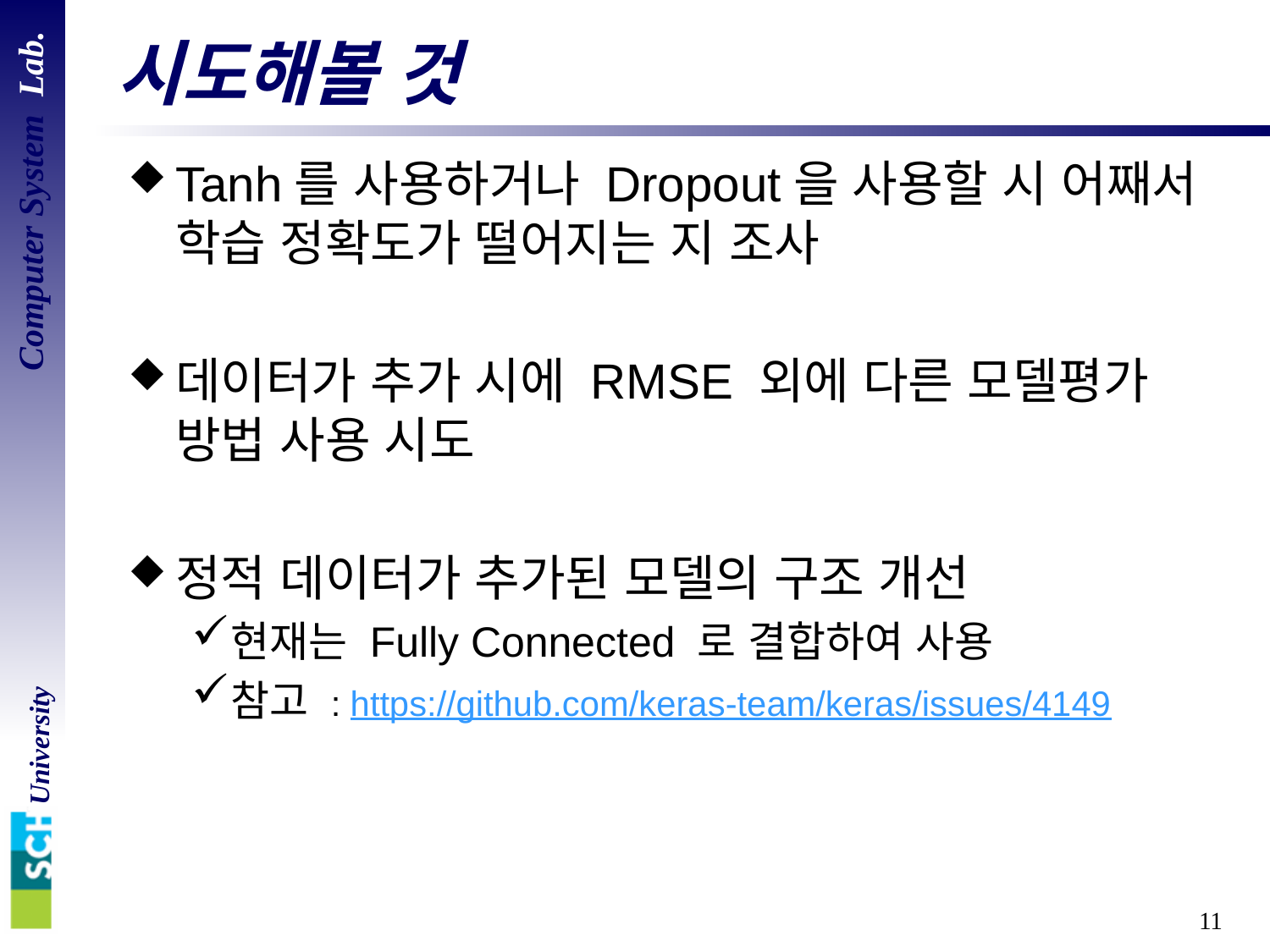

# 시도해볼 것
Tanh를 사용하거나 Dropout을 사용할 시 어째서 학습 정확도가 떨어지는 지 조사

데이터가 추가 시에 RMSE 외에 다른 모델평가 방법 사용 시도

정적 데이터가 추가된 모델의 구조 개선
현재는 Fully Connected 로 결합하여 사용
참고 : https://github.com/keras-team/keras/issues/4149